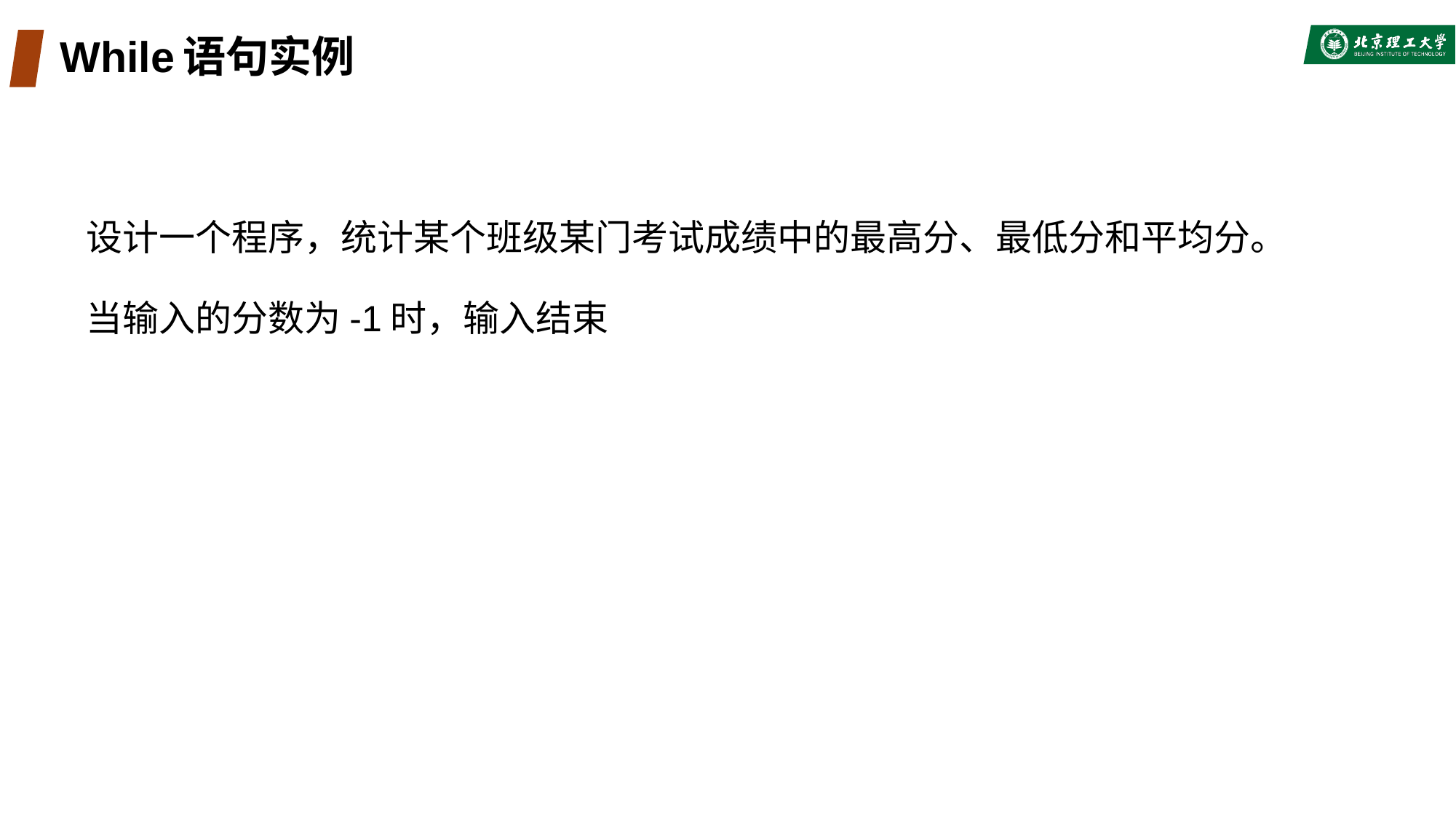

# While语句实例
设计一个程序，统计某个班级某门考试成绩中的最高分、最低分和平均分。
当输入的分数为-1时，输入结束